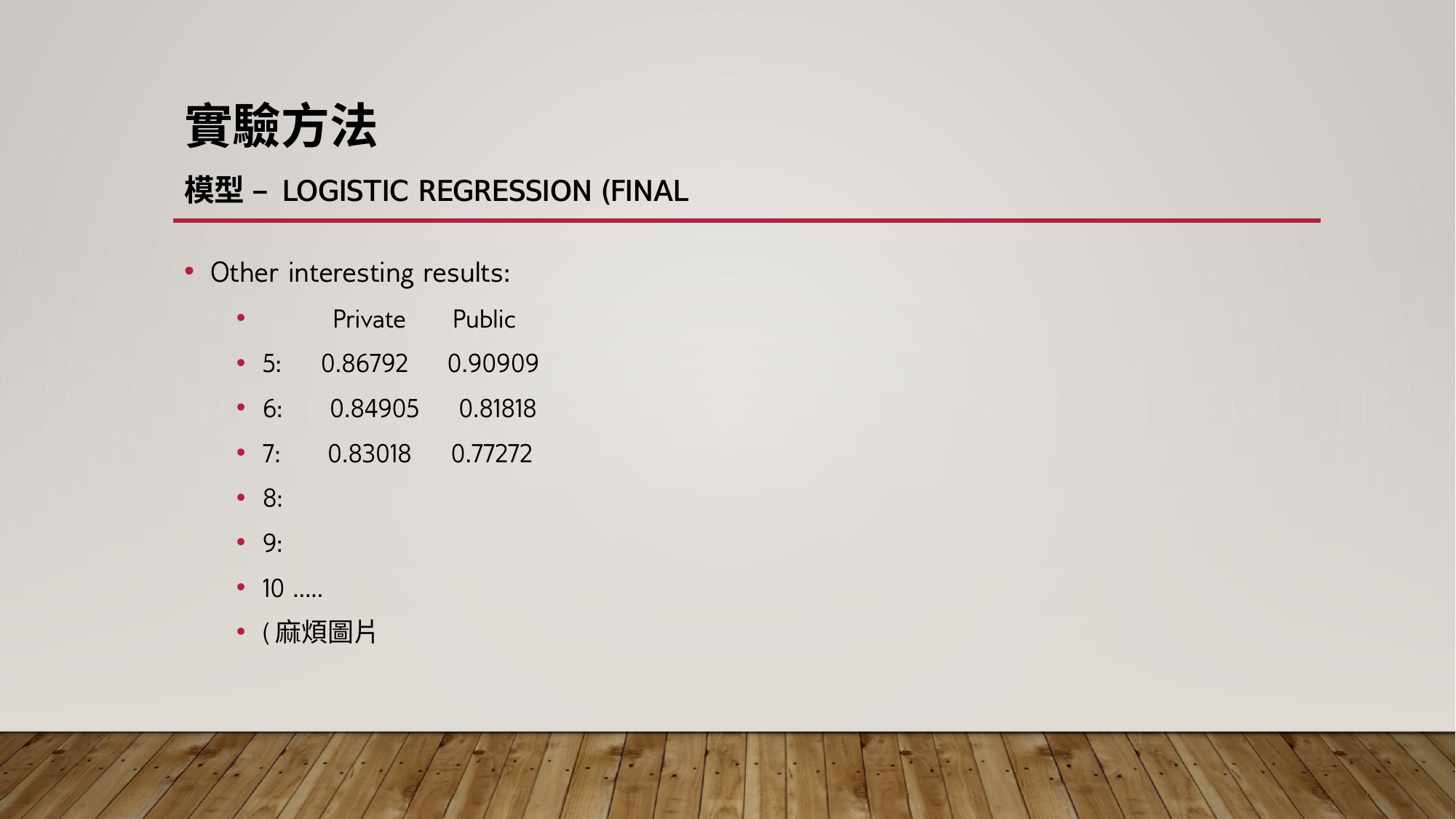

# 實驗方法 模型 – logistic regression (FINAL
Other interesting results:
         Private      Public
5:     0.86792     0.90909
6:      0.84905     0.81818
7:      0.83018     0.77272
8:
9:
10 …..
(麻煩圖片